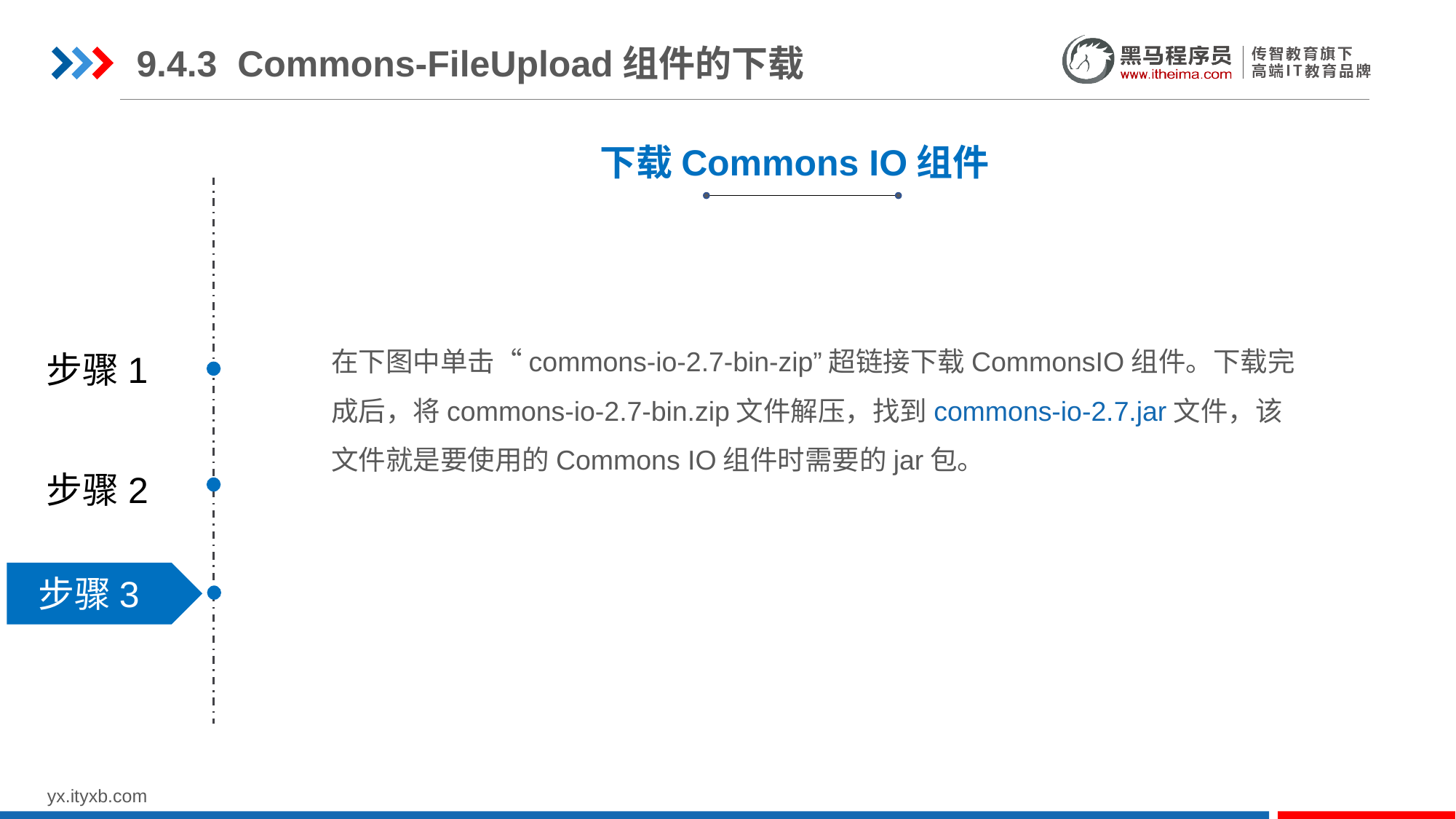

9.4.3  Commons-FileUpload组件的下载
下载Commons IO组件

在下图中单击“commons-io-2.7-bin-zip”超链接下载CommonsIO组件。下载完成后，将commons-io-2.7-bin.zip文件解压，找到commons-io-2.7.jar文件，该文件就是要使用的Commons IO组件时需要的jar包。
步骤1

步骤2

步骤2

步骤3